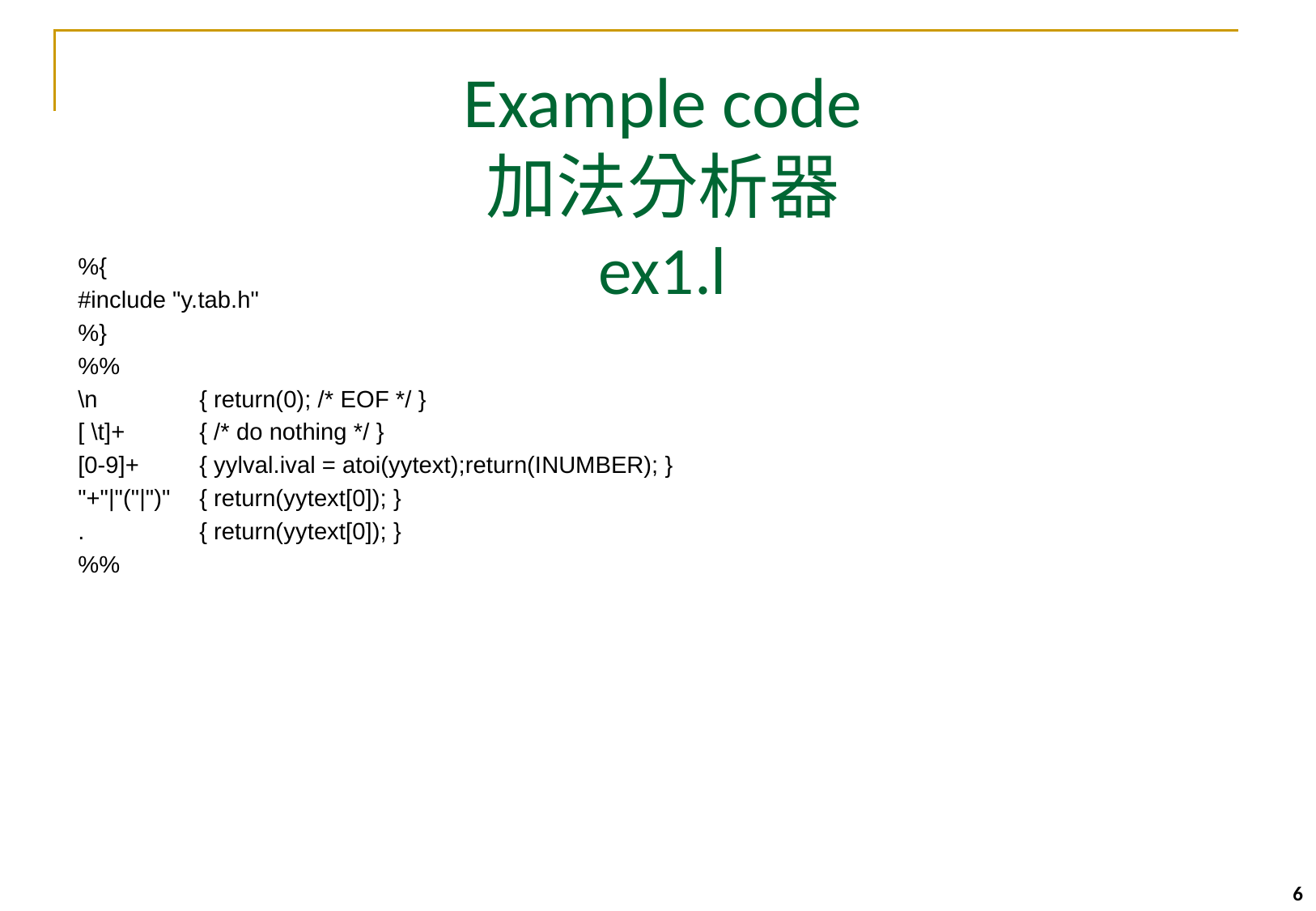

# Example code 加法分析器 ex1.l

%{
#include "y.tab.h"
%}
%%
\n	{ return(0); /* EOF */ }
[ \t]+	{ /* do nothing */ }
[0-9]+	{ yylval.ival = atoi(yytext);return(INUMBER); }
"+"|"("|")"	{ return(yytext[0]); }
.	{ return(yytext[0]); }
%%

6